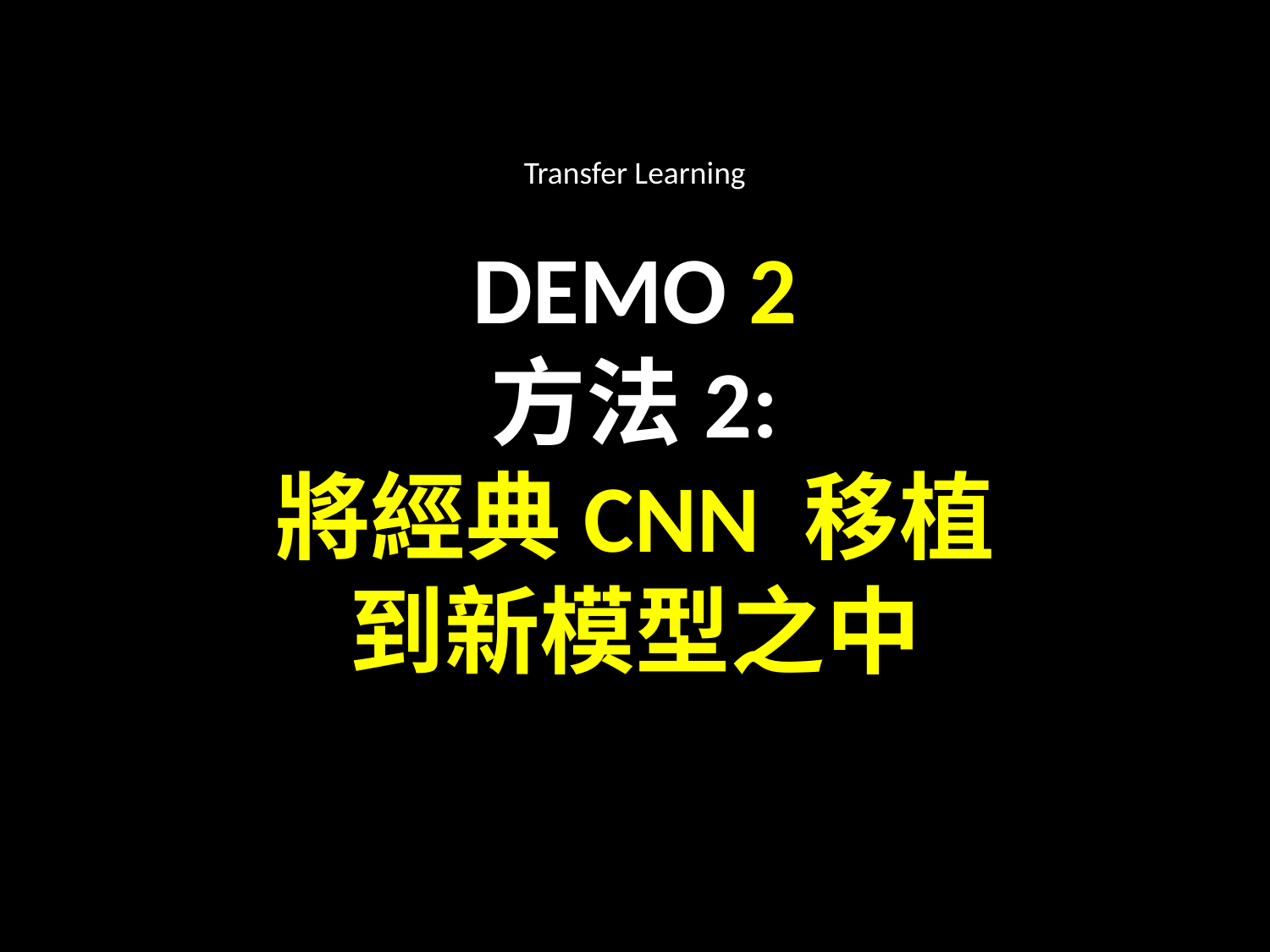

Transfer Learning

DEMO 2
方法2:
將經典CNN 移植
到新模型之中